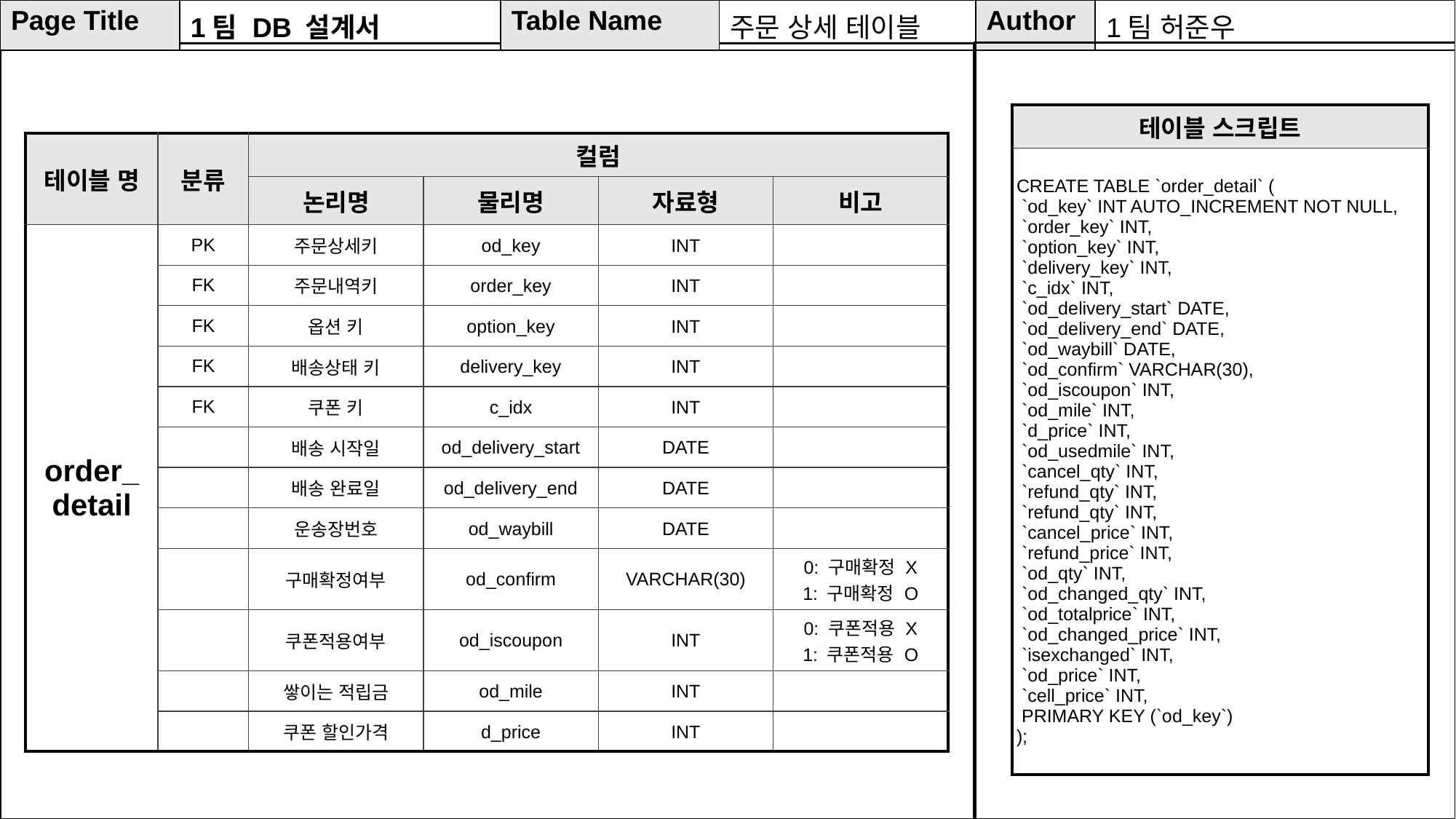

| Page Title | 1팀 DB 설계서 | Table Name | 주문 상세 테이블 | Author | 1팀 허준우 |
| --- | --- | --- | --- | --- | --- |

| 테이블 스크립트 |
| --- |
| CREATE TABLE `order\_detail` ( `od\_key` INT AUTO\_INCREMENT NOT NULL, `order\_key` INT, `option\_key` INT, `delivery\_key` INT, `c\_idx` INT, `od\_delivery\_start` DATE, `od\_delivery\_end` DATE, `od\_waybill` DATE, `od\_confirm` VARCHAR(30), `od\_iscoupon` INT, `od\_mile` INT, `d\_price` INT, `od\_usedmile` INT, `cancel\_qty` INT, `refund\_qty` INT, `refund\_qty` INT, `cancel\_price` INT, `refund\_price` INT, `od\_qty` INT, `od\_changed\_qty` INT, `od\_totalprice` INT, `od\_changed\_price` INT, `isexchanged` INT, `od\_price` INT, `cell\_price` INT, PRIMARY KEY (`od\_key`) ); |
| 테이블 명 | 분류 | 컬럼 |  |  |  |
| --- | --- | --- | --- | --- | --- |
|  |  | 논리명 | 물리명 | 자료형 | 비고 |
| order\_ detail | PK | 주문상세키 | od\_key | INT |  |
|  | FK | 주문내역키 | order\_key | INT |  |
|  | FK | 옵션 키 | option\_key | INT |  |
|  | FK | 배송상태 키 | delivery\_key | INT |  |
|  | FK | 쿠폰 키 | c\_idx | INT |  |
|  |  | 배송 시작일 | od\_delivery\_start | DATE |  |
|  |  | 배송 완료일 | od\_delivery\_end | DATE |  |
|  |  | 운송장번호 | od\_waybill | DATE |  |
|  |  | 구매확정여부 | od\_confirm | VARCHAR(30) | 0: 구매확정 X 1: 구매확정 O |
|  |  | 쿠폰적용여부 | od\_iscoupon | INT | 0: 쿠폰적용 X 1: 쿠폰적용 O |
|  |  | 쌓이는 적립금 | od\_mile | INT |  |
|  |  | 쿠폰 할인가격 | d\_price | INT |  |